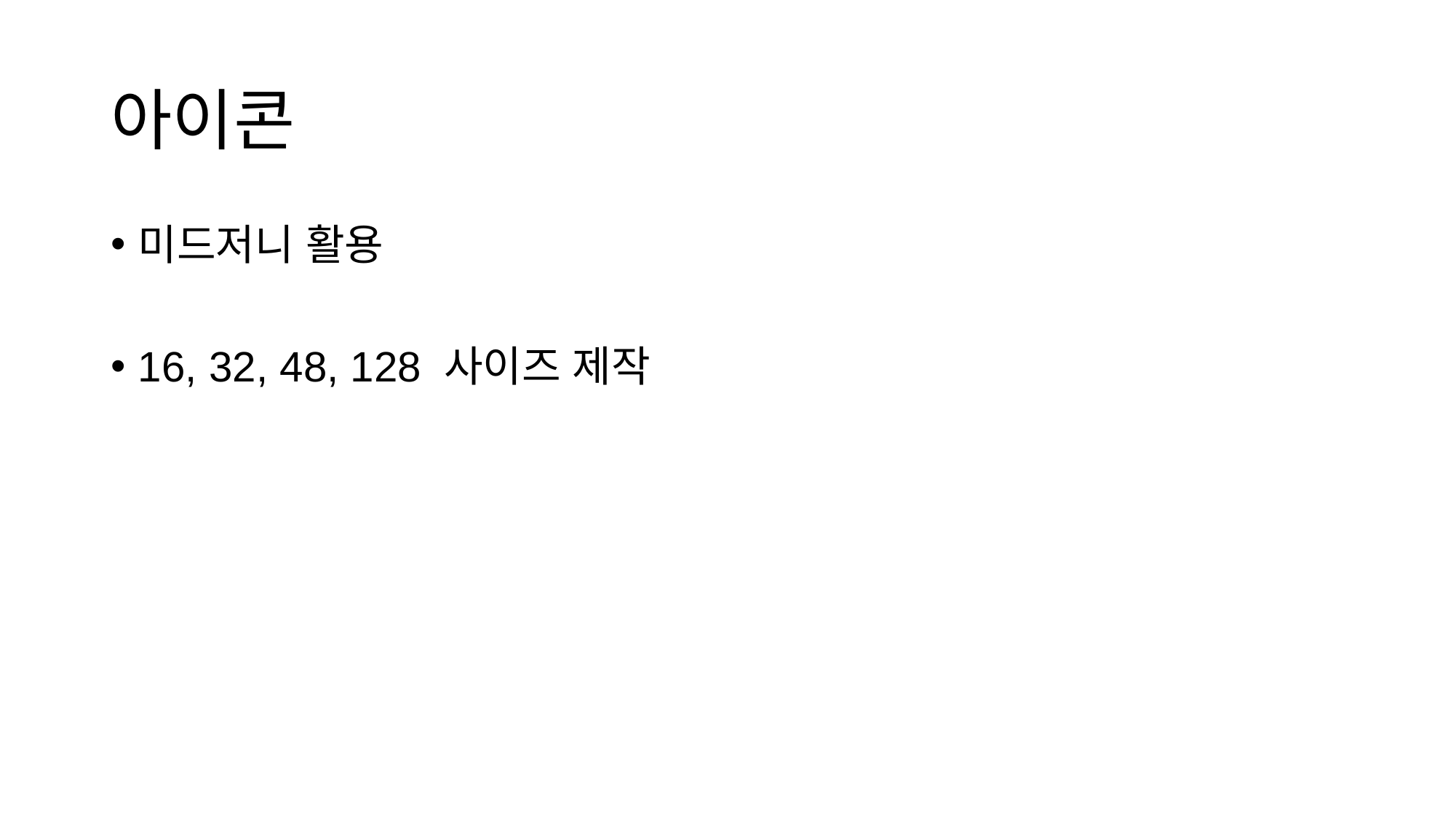

# 아이콘
미드저니 활용

16, 32, 48, 128 사이즈 제작